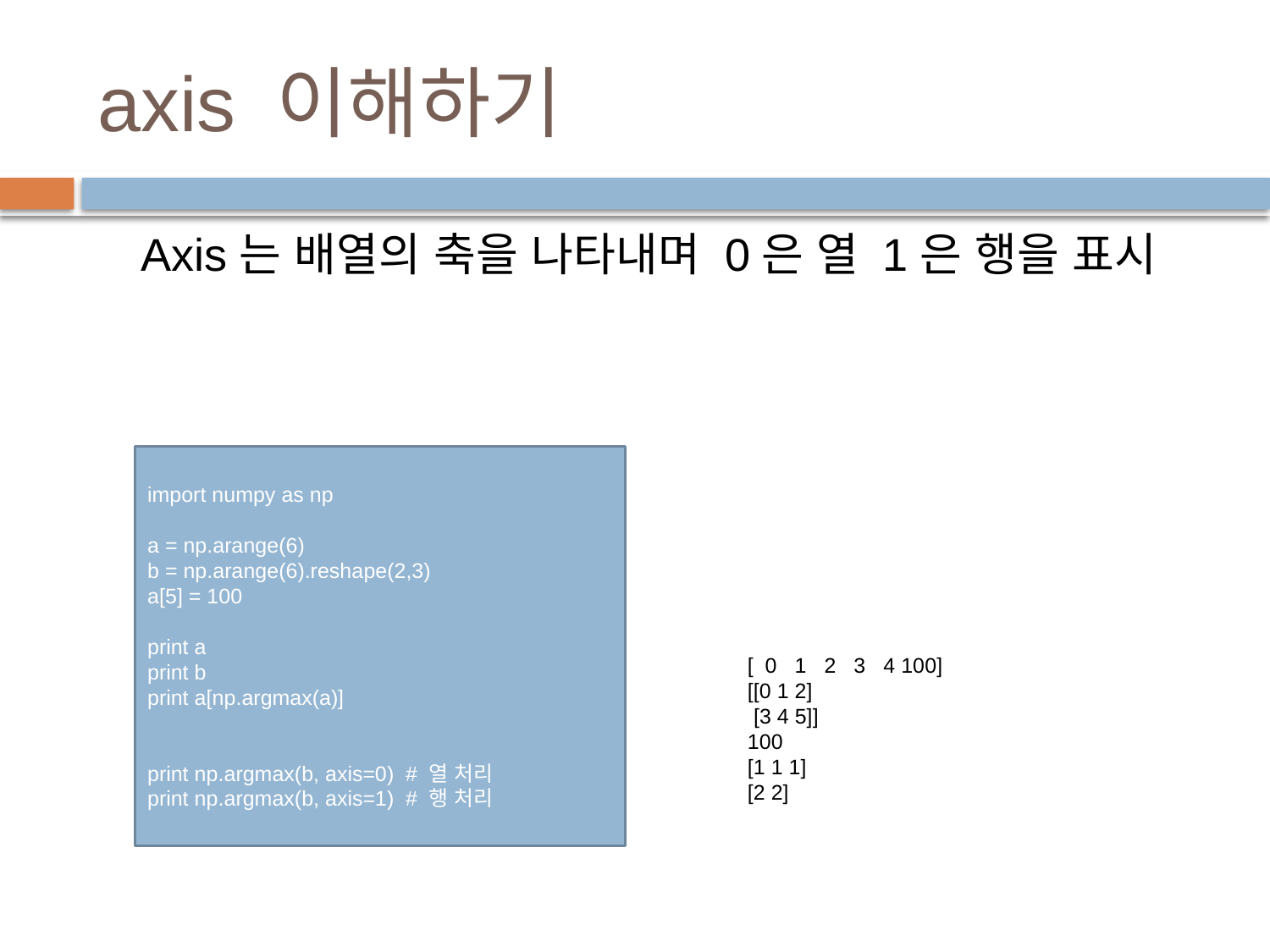

# axis 이해하기
Axis는 배열의 축을 나타내며 0은 열 1은 행을 표시
import numpy as np

a = np.arange(6)
b = np.arange(6).reshape(2,3)
a[5] = 100

print a
print b
print a[np.argmax(a)]

print np.argmax(b, axis=0)  # 열 처리
print np.argmax(b, axis=1)  # 행 처리
[  0   1   2   3   4 100]
[[0 1 2]
 [3 4 5]]
100
[1 1 1]
[2 2]